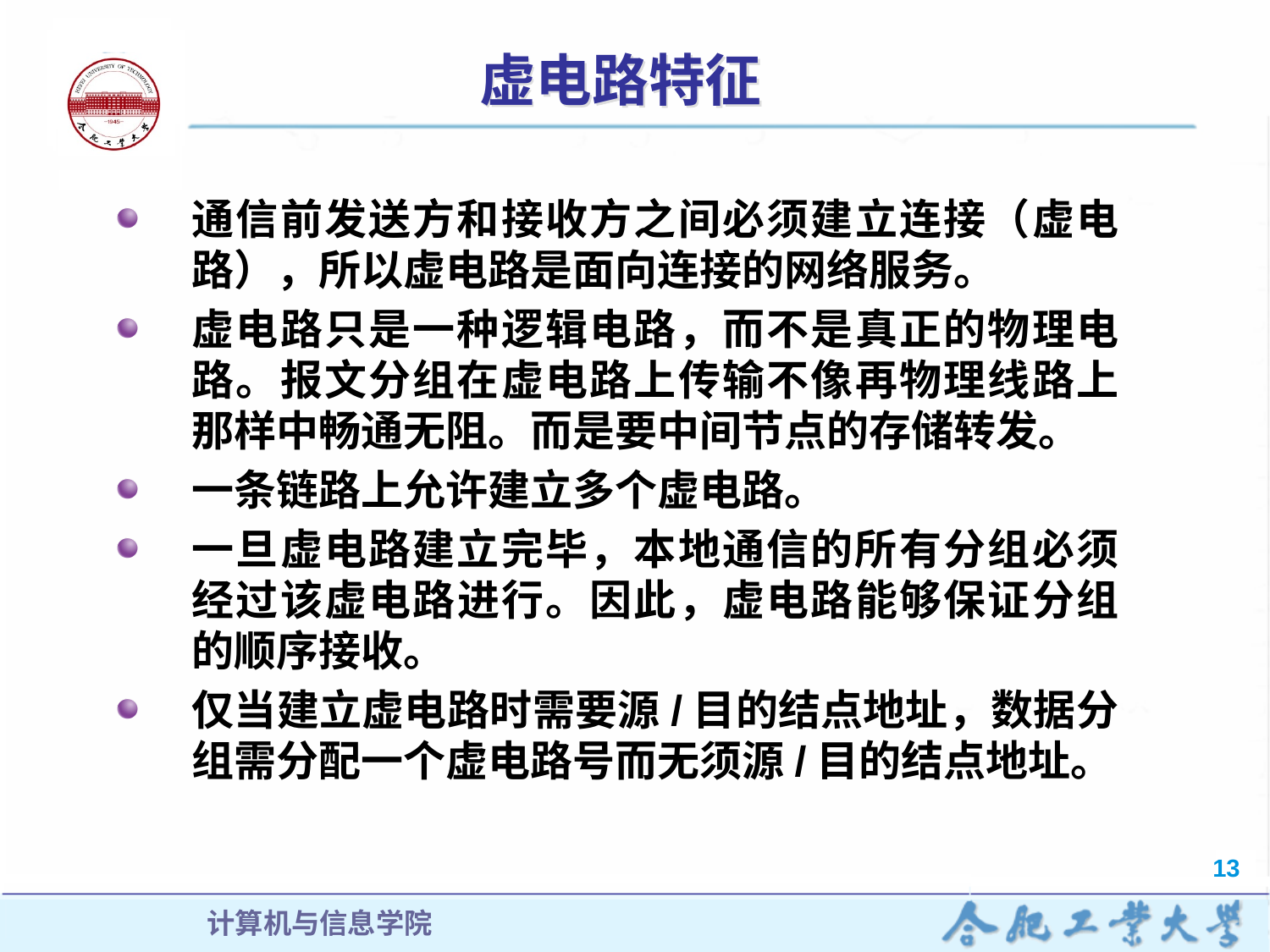

# 虚电路特征
通信前发送方和接收方之间必须建立连接（虚电路），所以虚电路是面向连接的网络服务。
虚电路只是一种逻辑电路，而不是真正的物理电路。报文分组在虚电路上传输不像再物理线路上那样中畅通无阻。而是要中间节点的存储转发。
一条链路上允许建立多个虚电路。
一旦虚电路建立完毕，本地通信的所有分组必须经过该虚电路进行。因此，虚电路能够保证分组的顺序接收。
仅当建立虚电路时需要源/目的结点地址，数据分组需分配一个虚电路号而无须源/目的结点地址。